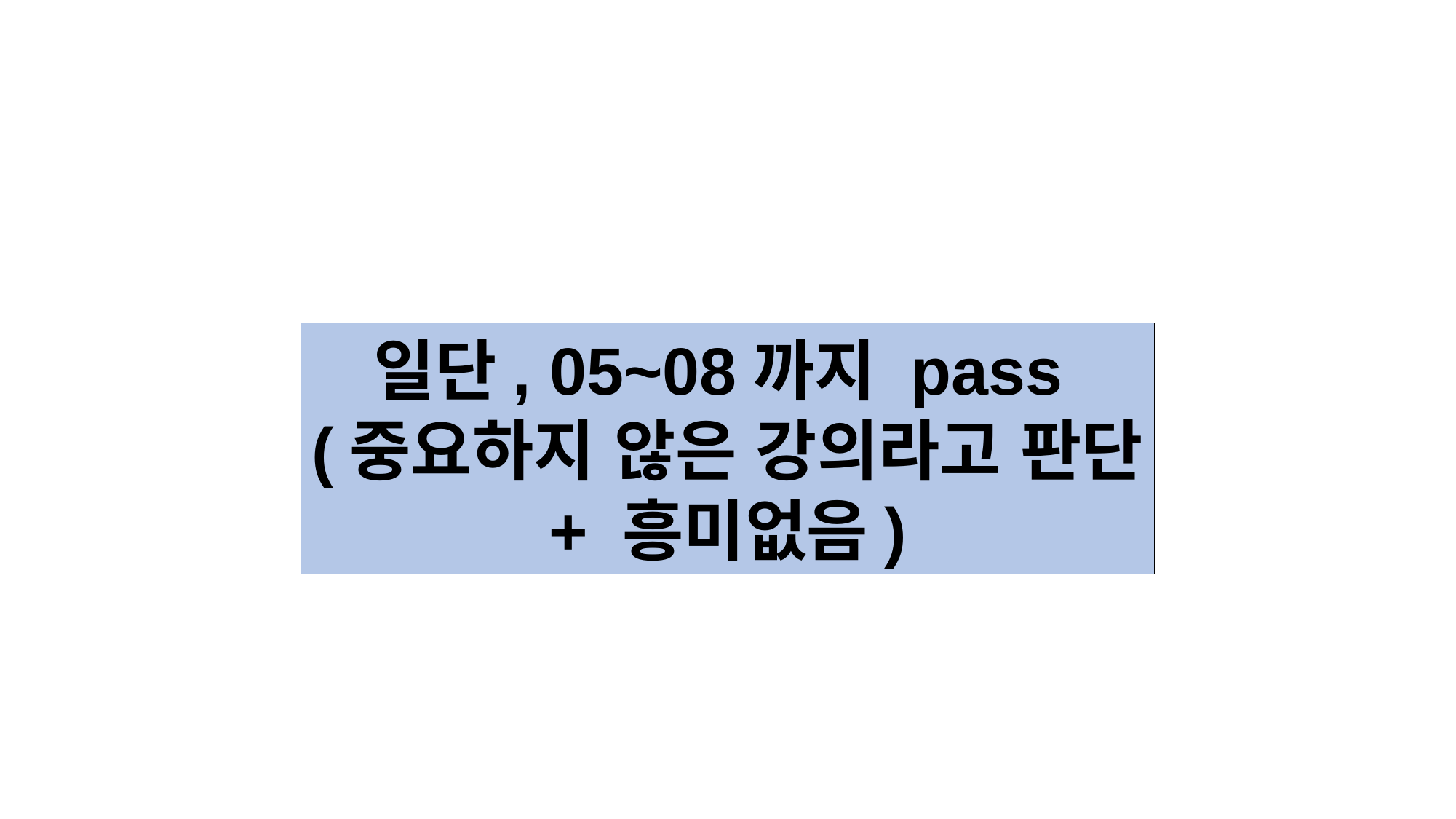

일단, 05~08까지 pass
(중요하지 않은 강의라고 판단
+ 흥미없음)